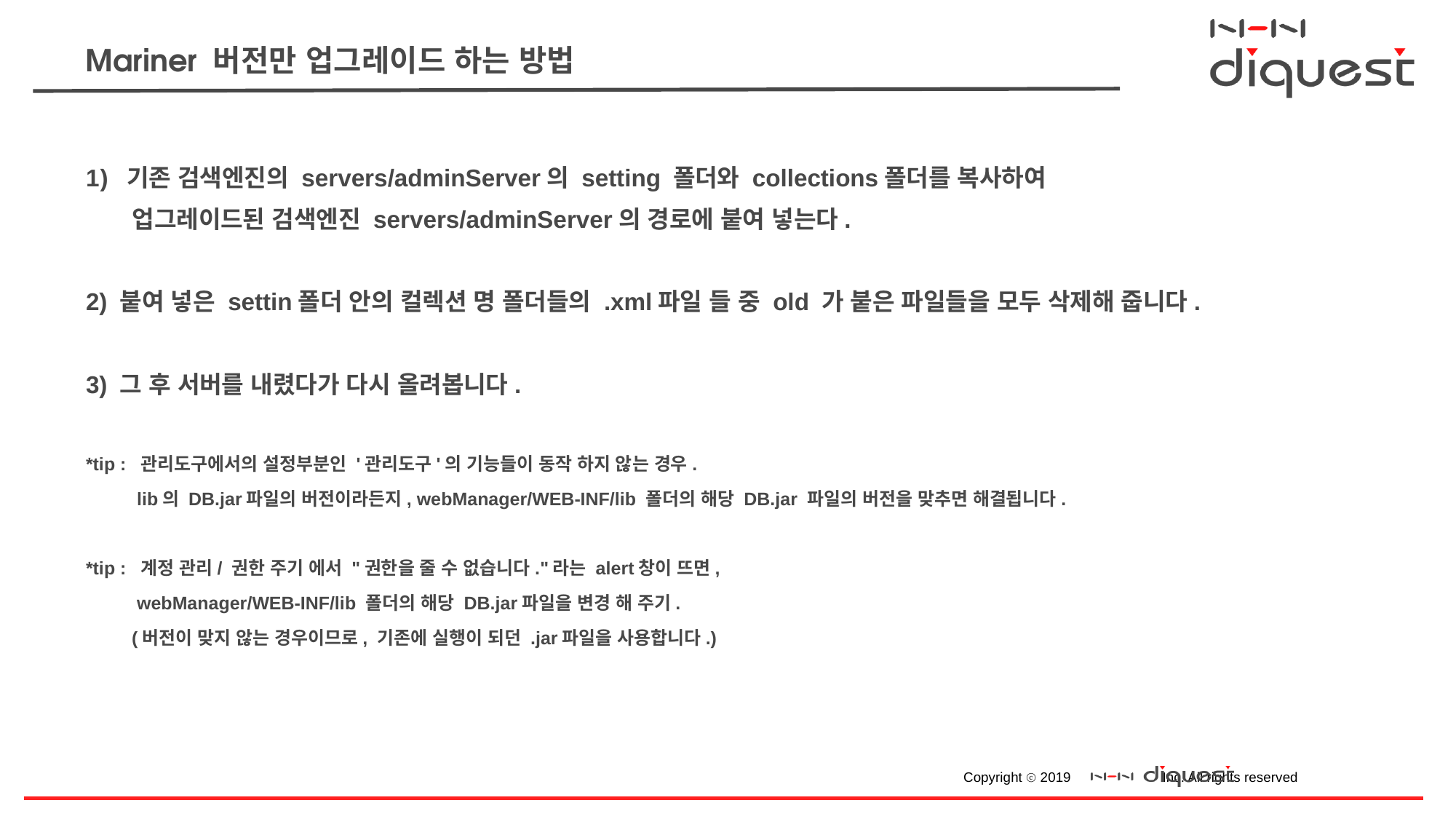

# Mariner 버전만 업그레이드 하는 방법
기존 검색엔진의 servers/adminServer의 setting 폴더와 collections폴더를 복사하여
      업그레이드된 검색엔진 servers/adminServer의 경로에 붙여 넣는다.

2) 붙여 넣은 settin폴더 안의 컬렉션 명 폴더들의 .xml파일 들 중 old 가 붙은 파일들을 모두 삭제해 줍니다.

3) 그 후 서버를 내렸다가 다시 올려봅니다.

*tip :  관리도구에서의 설정부분인 '관리도구'의 기능들이 동작 하지 않는 경우.
          lib의 DB.jar파일의 버전이라든지, webManager/WEB-INF/lib 폴더의 해당 DB.jar 파일의 버전을 맞추면 해결됩니다.

*tip :  계정 관리/ 권한 주기 에서 "권한을 줄 수 없습니다."라는 alert창이 뜨면,
          webManager/WEB-INF/lib 폴더의 해당 DB.jar파일을 변경 해 주기.
         (버전이 맞지 않는 경우이므로, 기존에 실행이 되던 .jar파일을 사용합니다.)